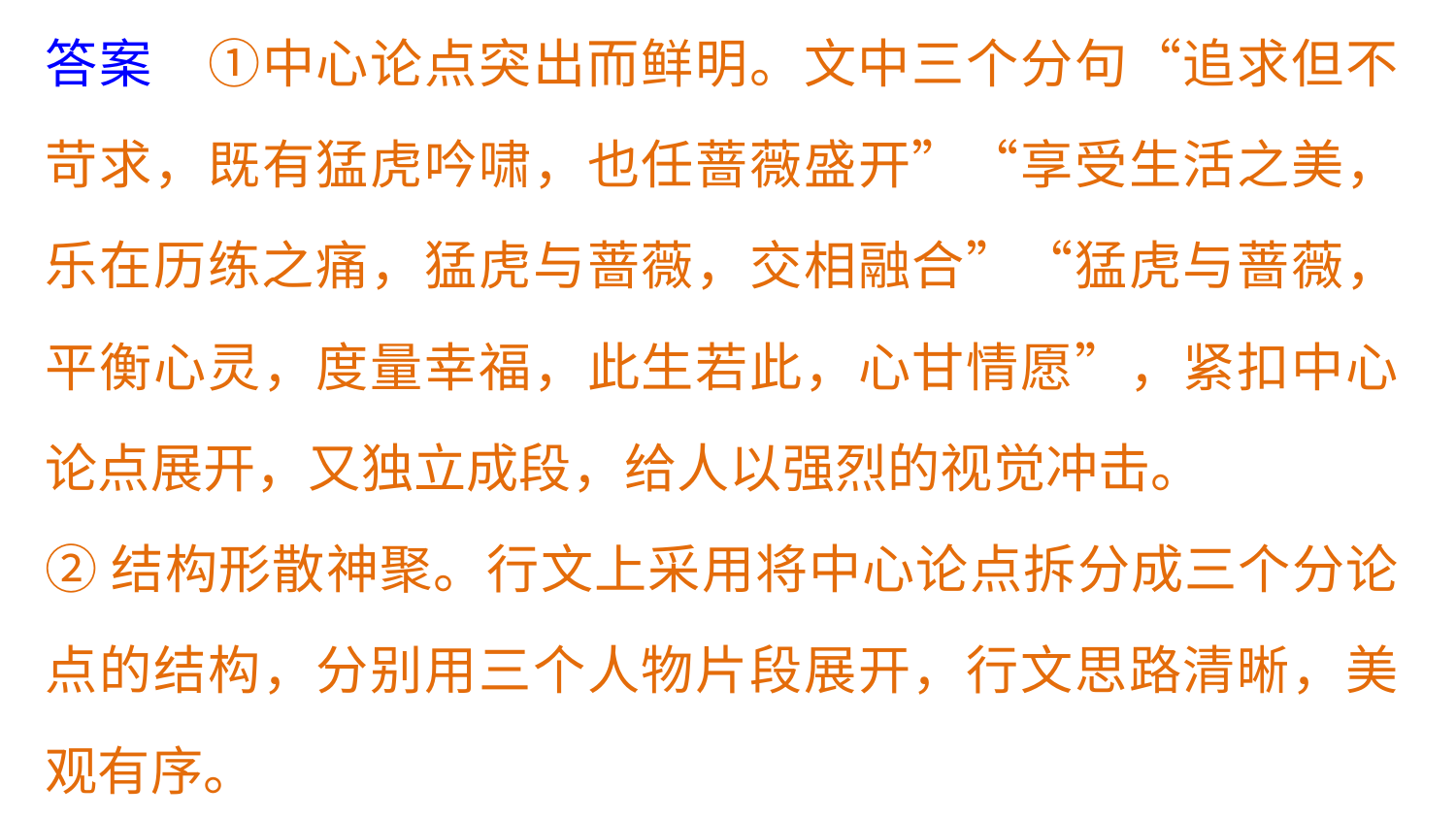

答案　①中心论点突出而鲜明。文中三个分句“追求但不苛求，既有猛虎吟啸，也任蔷薇盛开”“享受生活之美，乐在历练之痛，猛虎与蔷薇，交相融合”“猛虎与蔷薇，平衡心灵，度量幸福，此生若此，心甘情愿”，紧扣中心论点展开，又独立成段，给人以强烈的视觉冲击。
②结构形散神聚。行文上采用将中心论点拆分成三个分论点的结构，分别用三个人物片段展开，行文思路清晰，美观有序。